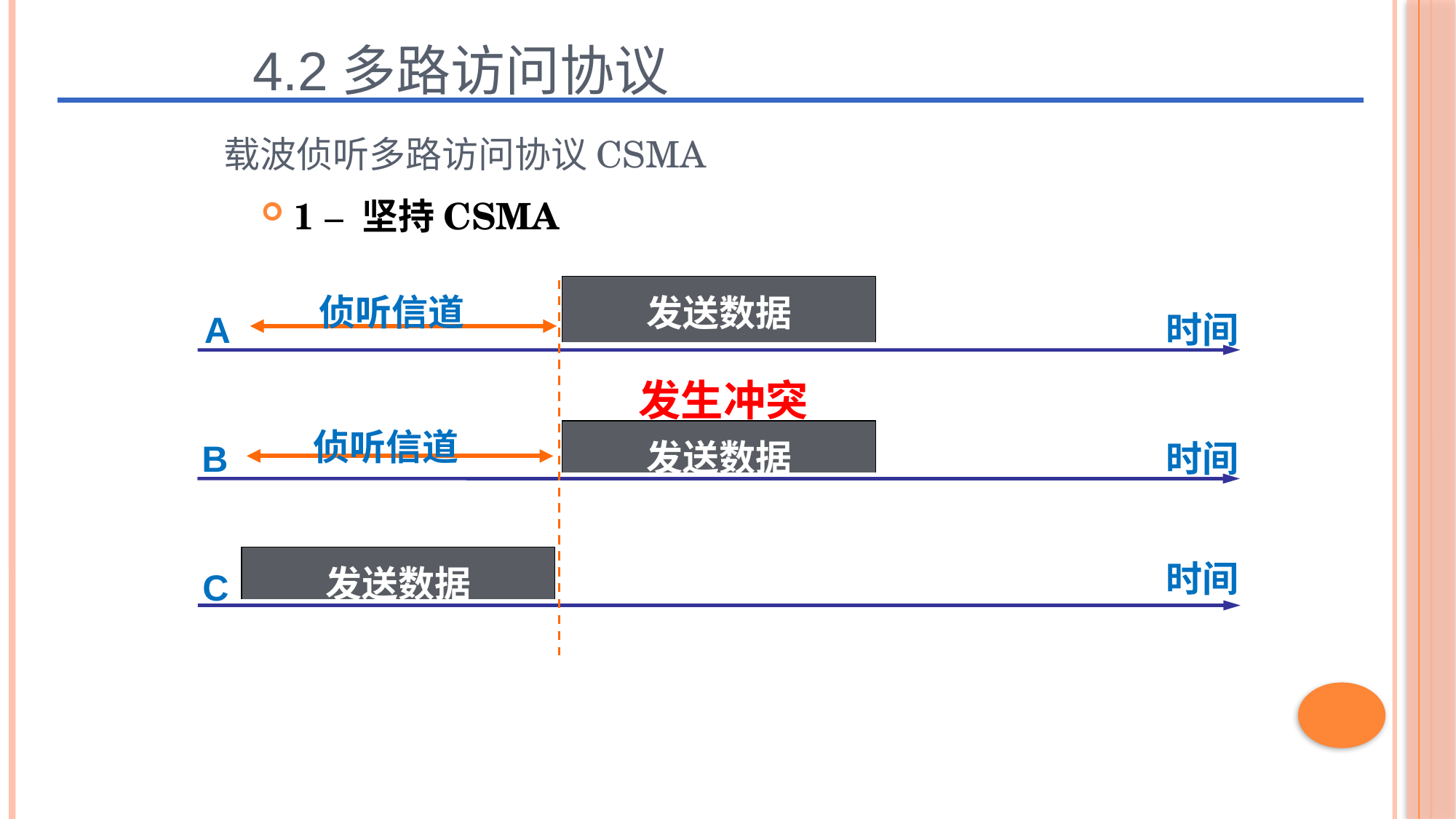

4.2多路访问协议
# 载波侦听多路访问协议CSMA
1 – 坚持CSMA
侦听信道
发送数据
A
时间

发生冲突
侦听信道

发送数据
B

时间

时间
发送数据
C